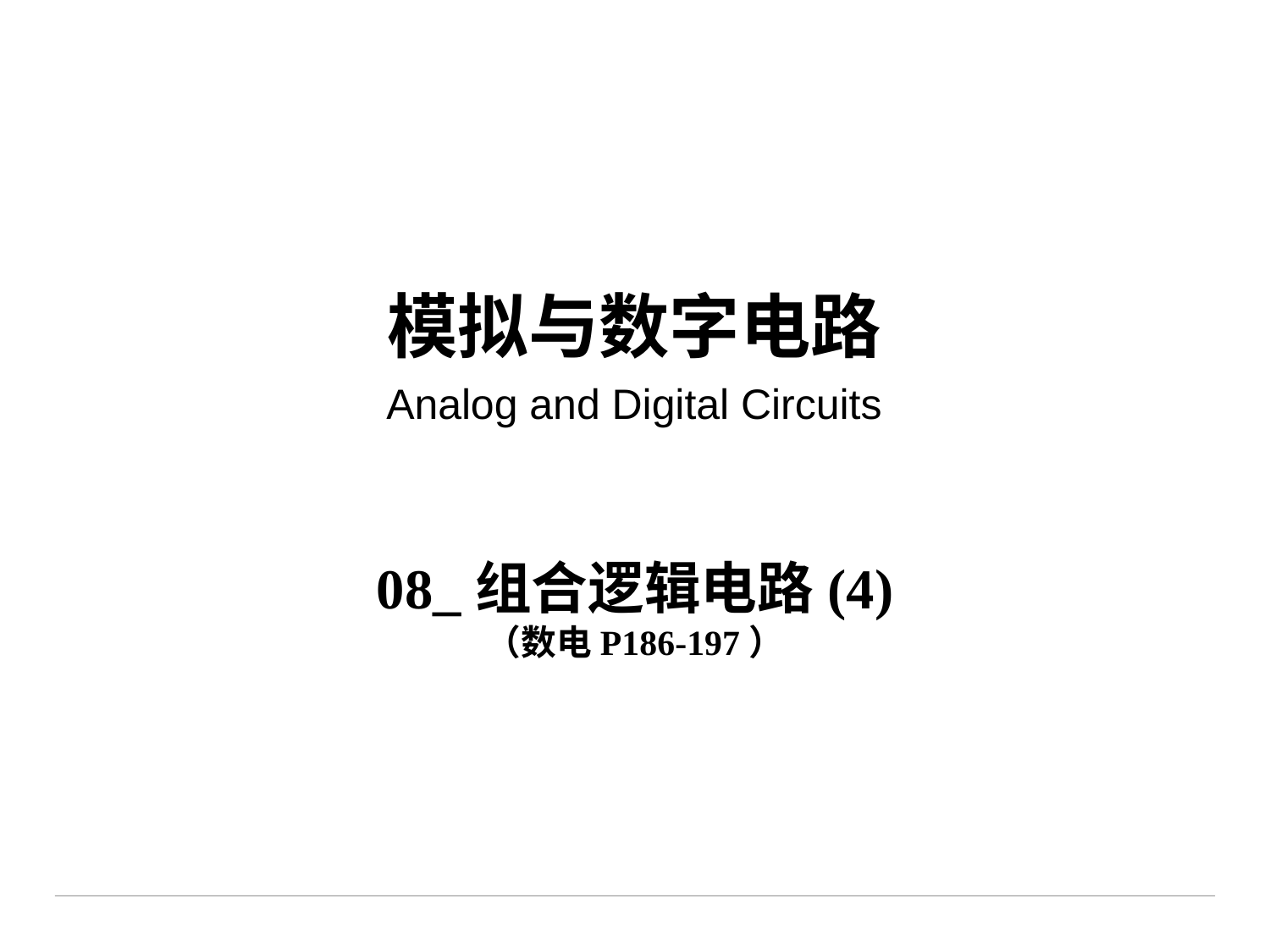

# 模拟与数字电路 Analog and Digital Circuits
08_组合逻辑电路(4)
（数电P186-197）